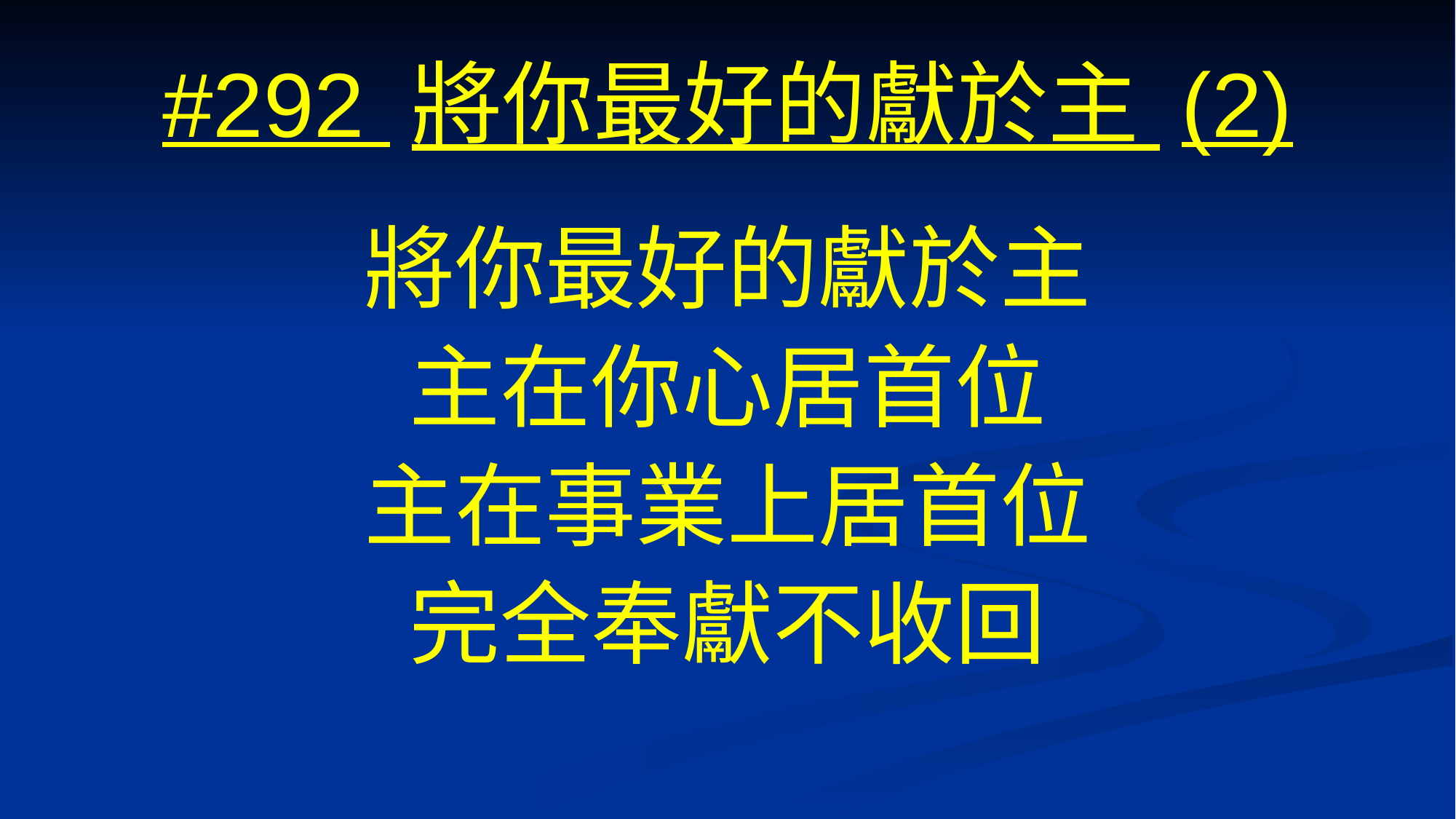

# #292 將你最好的獻於主 (2)
將你最好的獻於主
主在你心居首位
主在事業上居首位
完全奉獻不收回